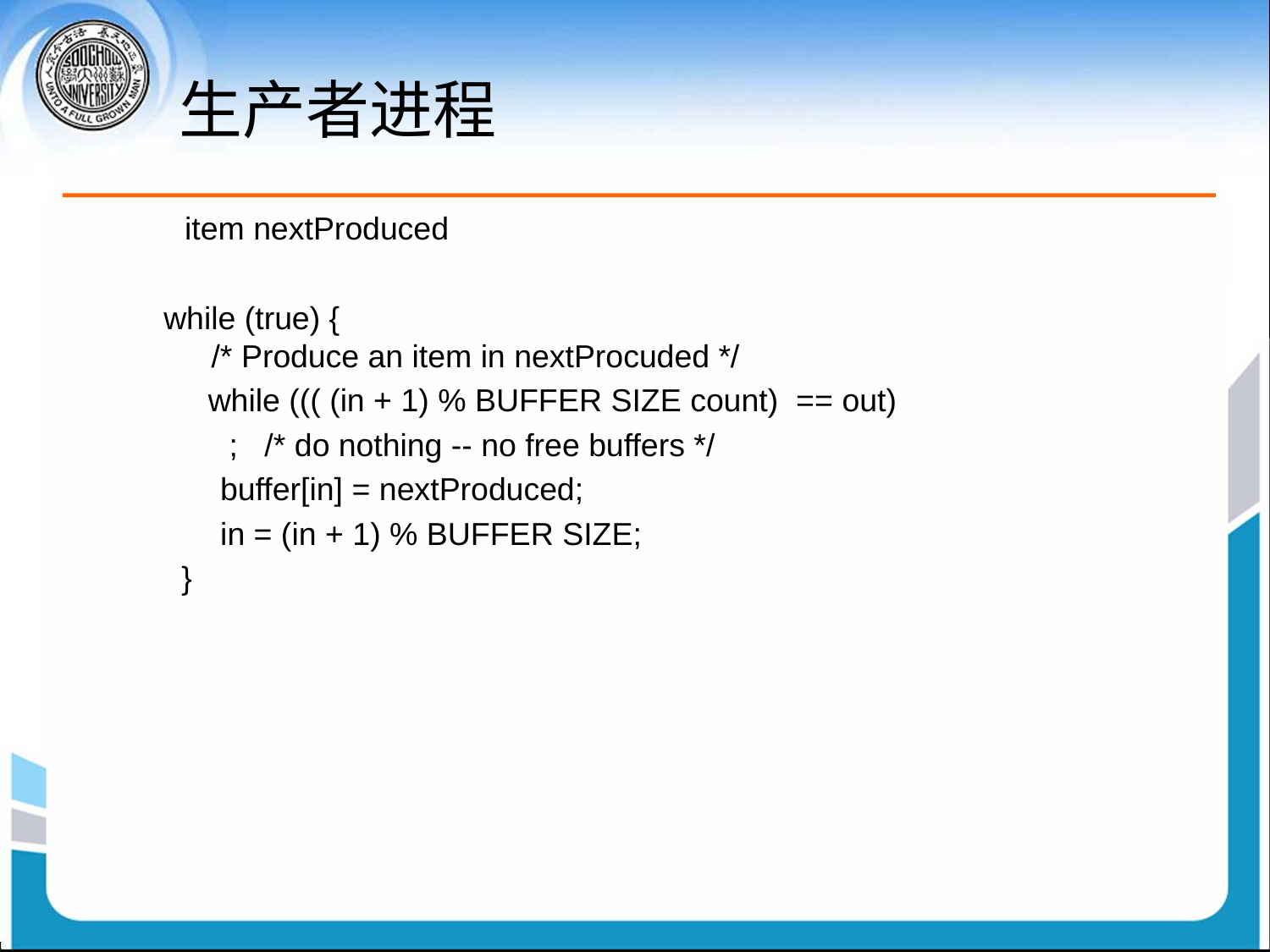

# 生产者进程
	item nextProduced

   while (true) {
   /* Produce an item in nextProcuded */
        while ((( (in + 1) % BUFFER SIZE count)  == out)
	     ;   /* do nothing -- no free buffers */
	    buffer[in] = nextProduced;
	    in = (in + 1) % BUFFER SIZE;
     }